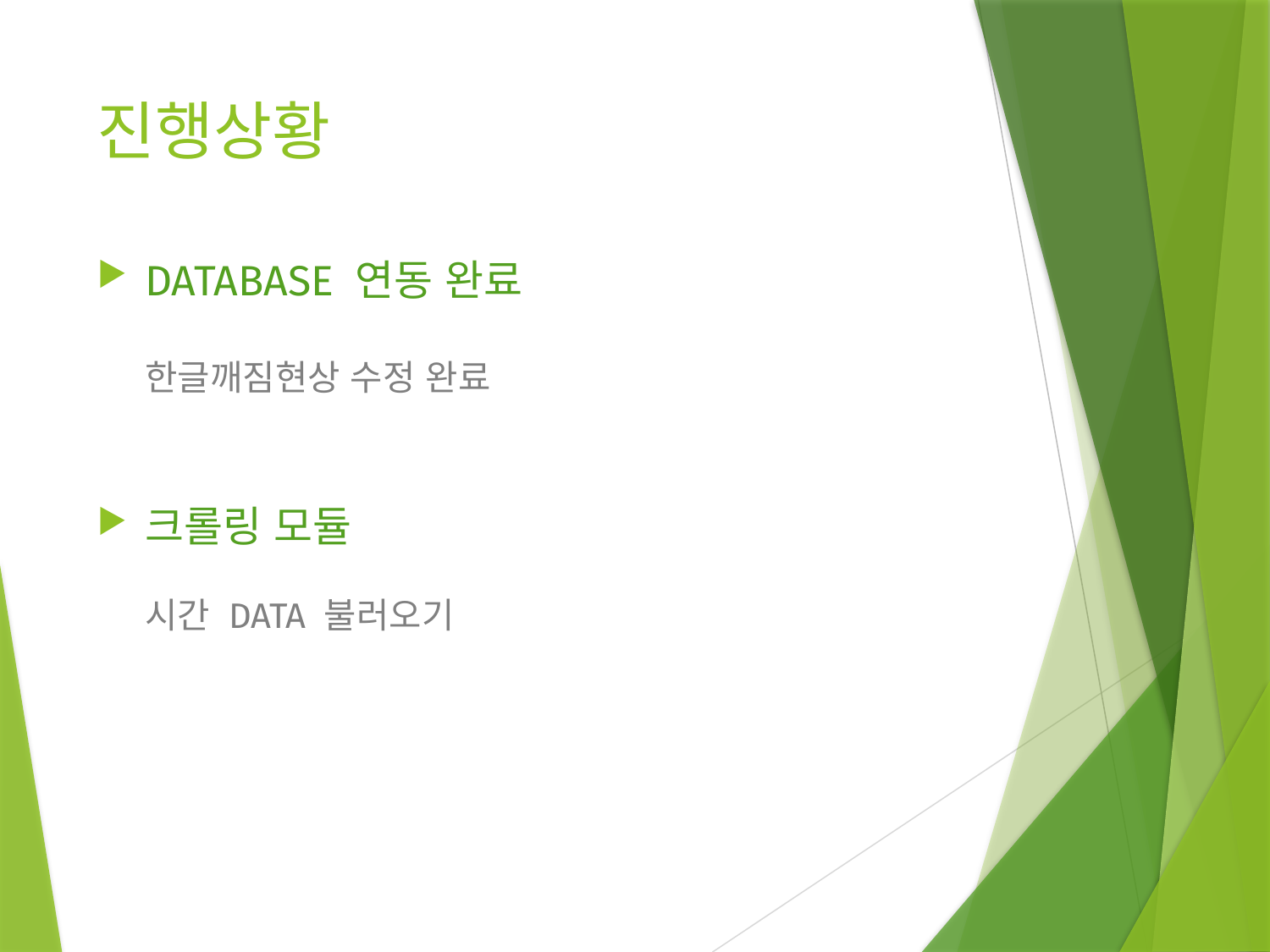

# 진행상황
DATABASE 연동 완료
한글깨짐현상 수정 완료
크롤링 모듈
시간 DATA 불러오기